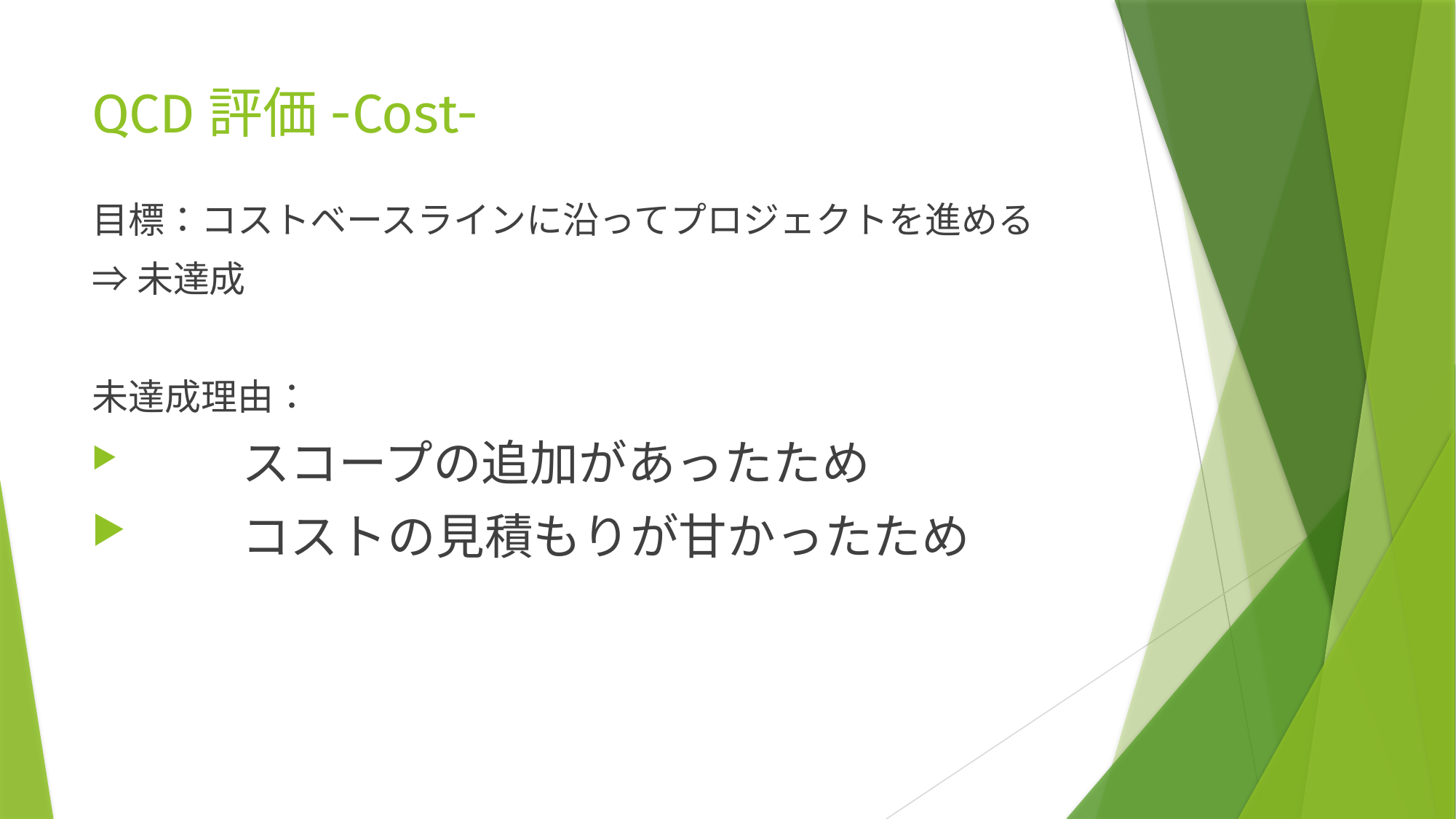

# QCD評価-Cost-
目標：コストベースラインに沿ってプロジェクトを進める
⇒未達成

未達成理由：
	スコープの追加があったため
	コストの見積もりが甘かったため